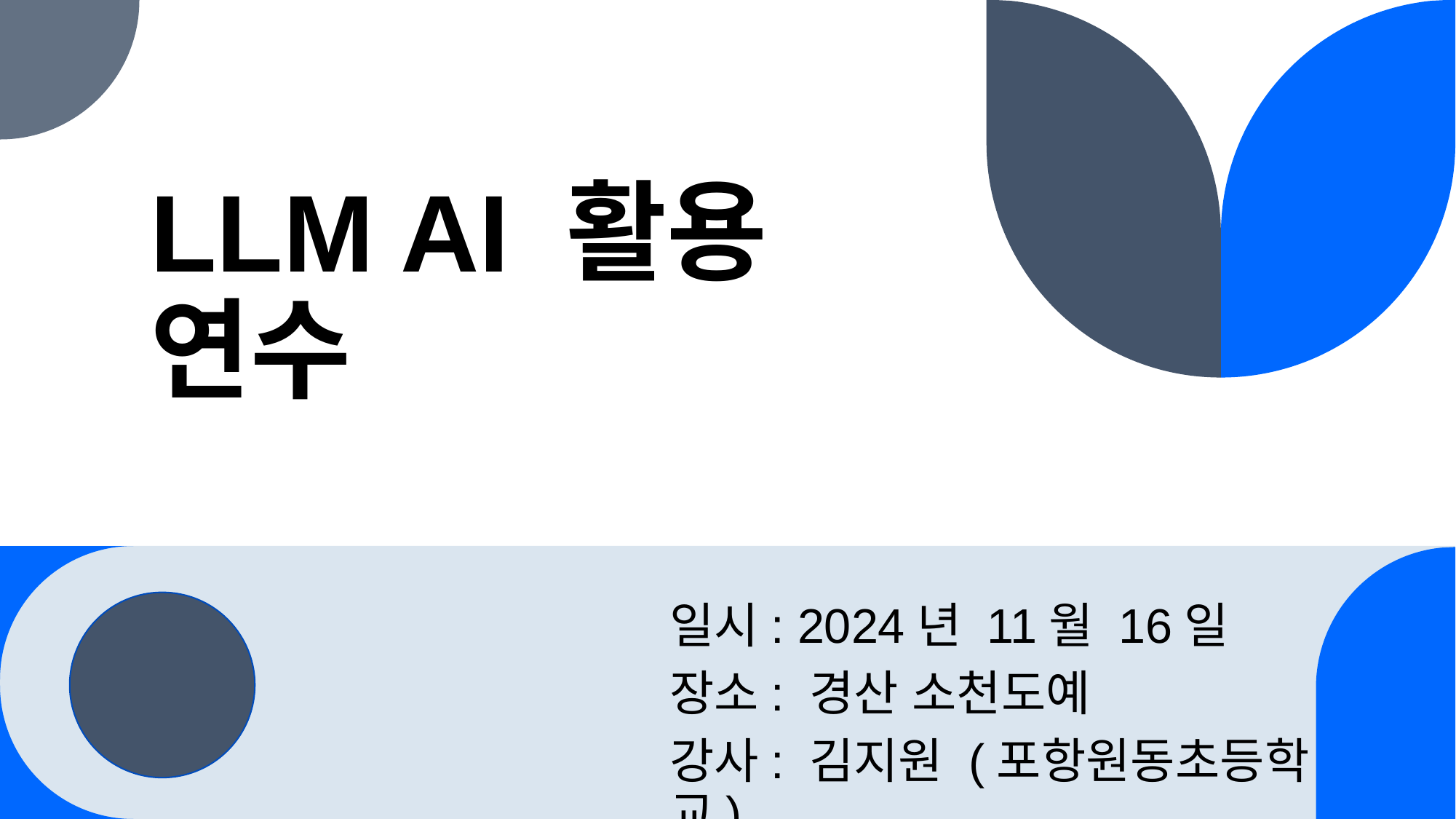

# LLM AI 활용 연수
일시: 2024년 11월 16일
장소: 경산 소천도예
강사: 김지원 (포항원동초등학교)